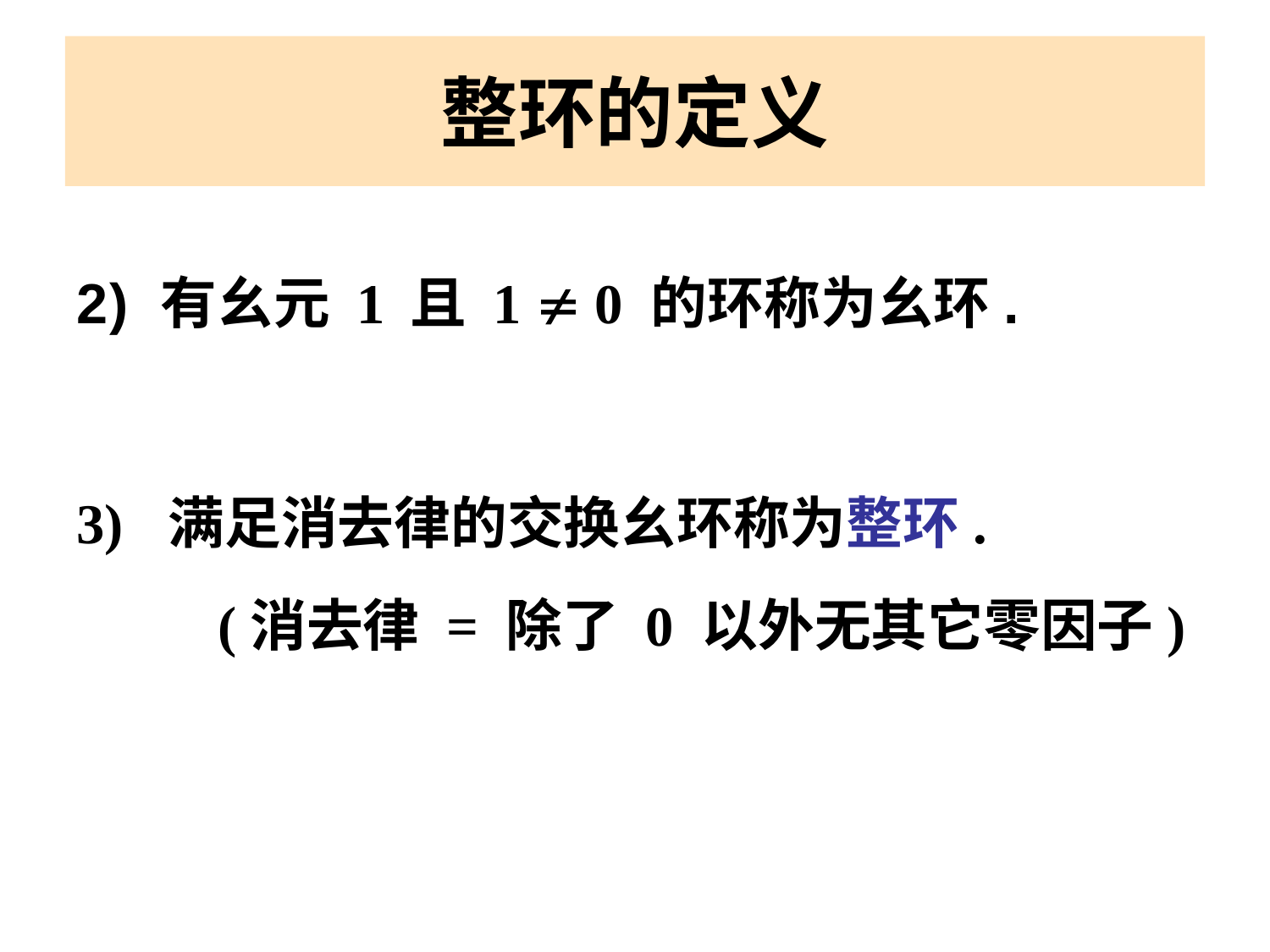

# 整环的定义
有幺元 1 且 1 ≠ 0 的环称为幺环.

3)  满足消去律的交换幺环称为整环.
          (消去律 = 除了 0 以外无其它零因子)